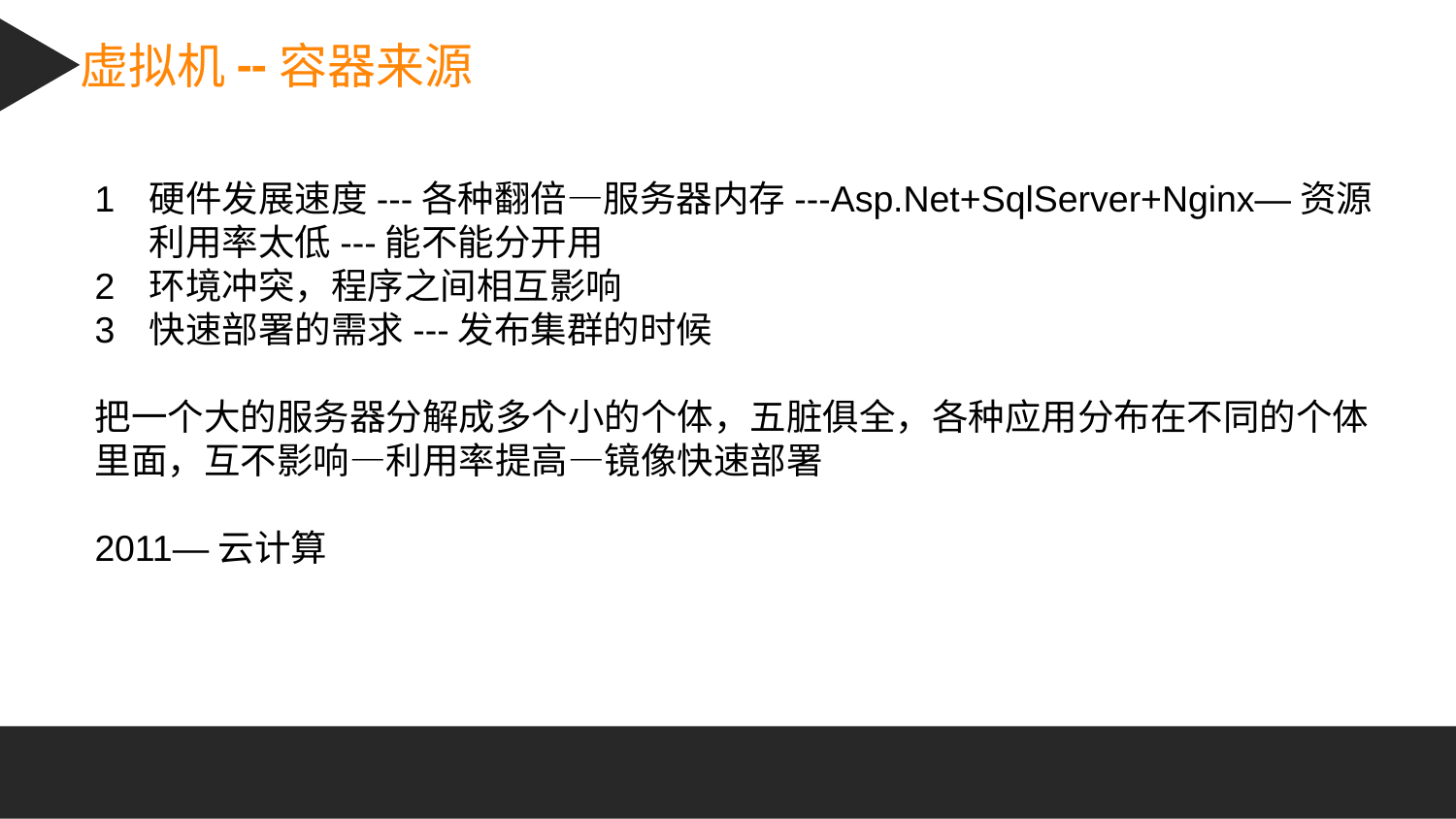

虚拟机--容器来源
硬件发展速度---各种翻倍—服务器内存---Asp.Net+SqlServer+Nginx—资源利用率太低---能不能分开用
环境冲突，程序之间相互影响
快速部署的需求---发布集群的时候

把一个大的服务器分解成多个小的个体，五脏俱全，各种应用分布在不同的个体里面，互不影响—利用率提高—镜像快速部署

2011—云计算